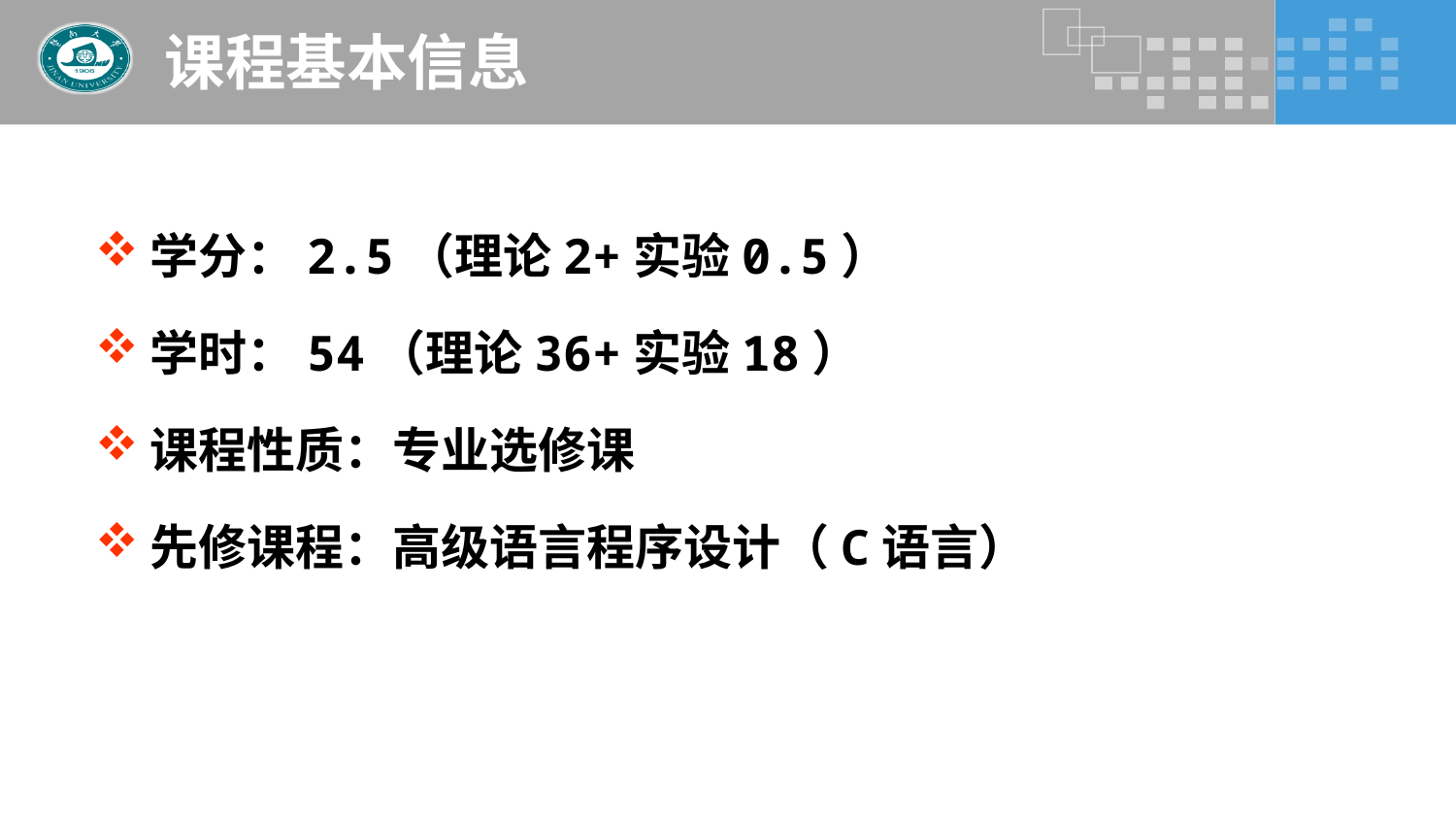

# 课程基本信息
学分：2.5（理论2+实验0.5）
学时：54（理论36+实验18）
课程性质：专业选修课
先修课程：高级语言程序设计（C语言）